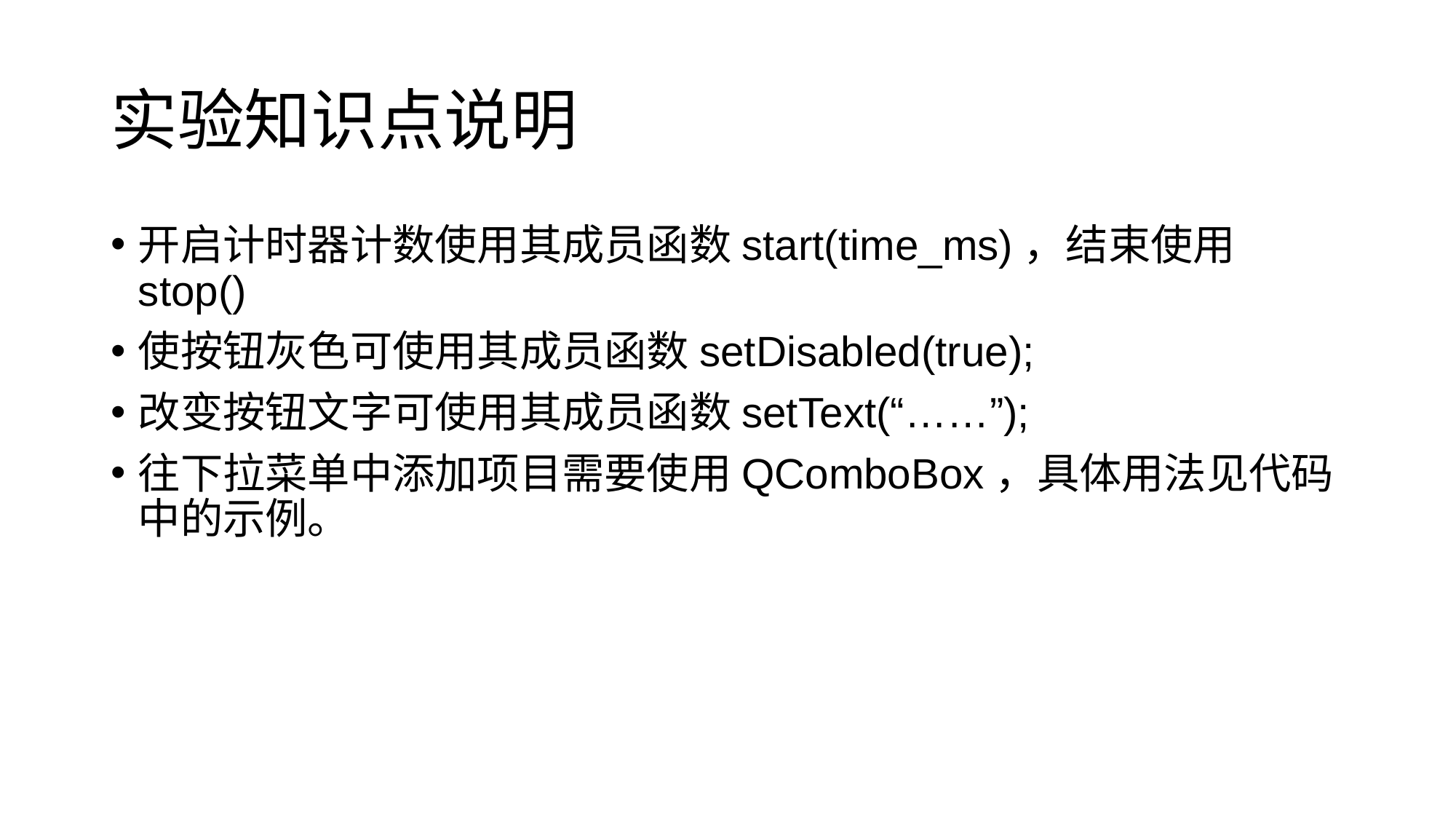

# 实验知识点说明
开启计时器计数使用其成员函数start(time_ms)，结束使用stop()
使按钮灰色可使用其成员函数setDisabled(true);
改变按钮文字可使用其成员函数setText(“……”);
往下拉菜单中添加项目需要使用QComboBox，具体用法见代码中的示例。